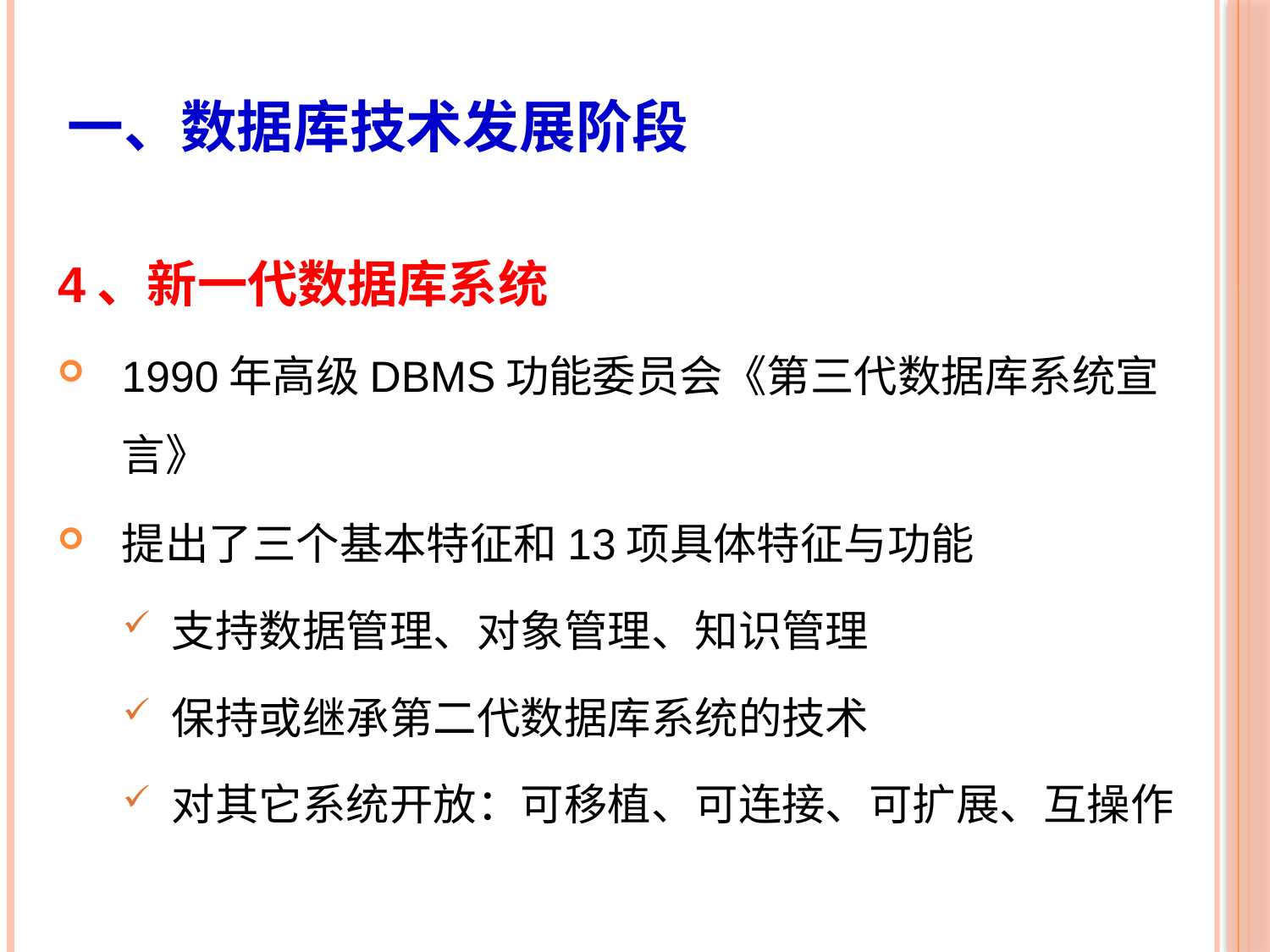

一、数据库技术发展阶段
4、新一代数据库系统
1990年高级DBMS功能委员会《第三代数据库系统宣言》
提出了三个基本特征和13项具体特征与功能
支持数据管理、对象管理、知识管理
保持或继承第二代数据库系统的技术
对其它系统开放：可移植、可连接、可扩展、互操作